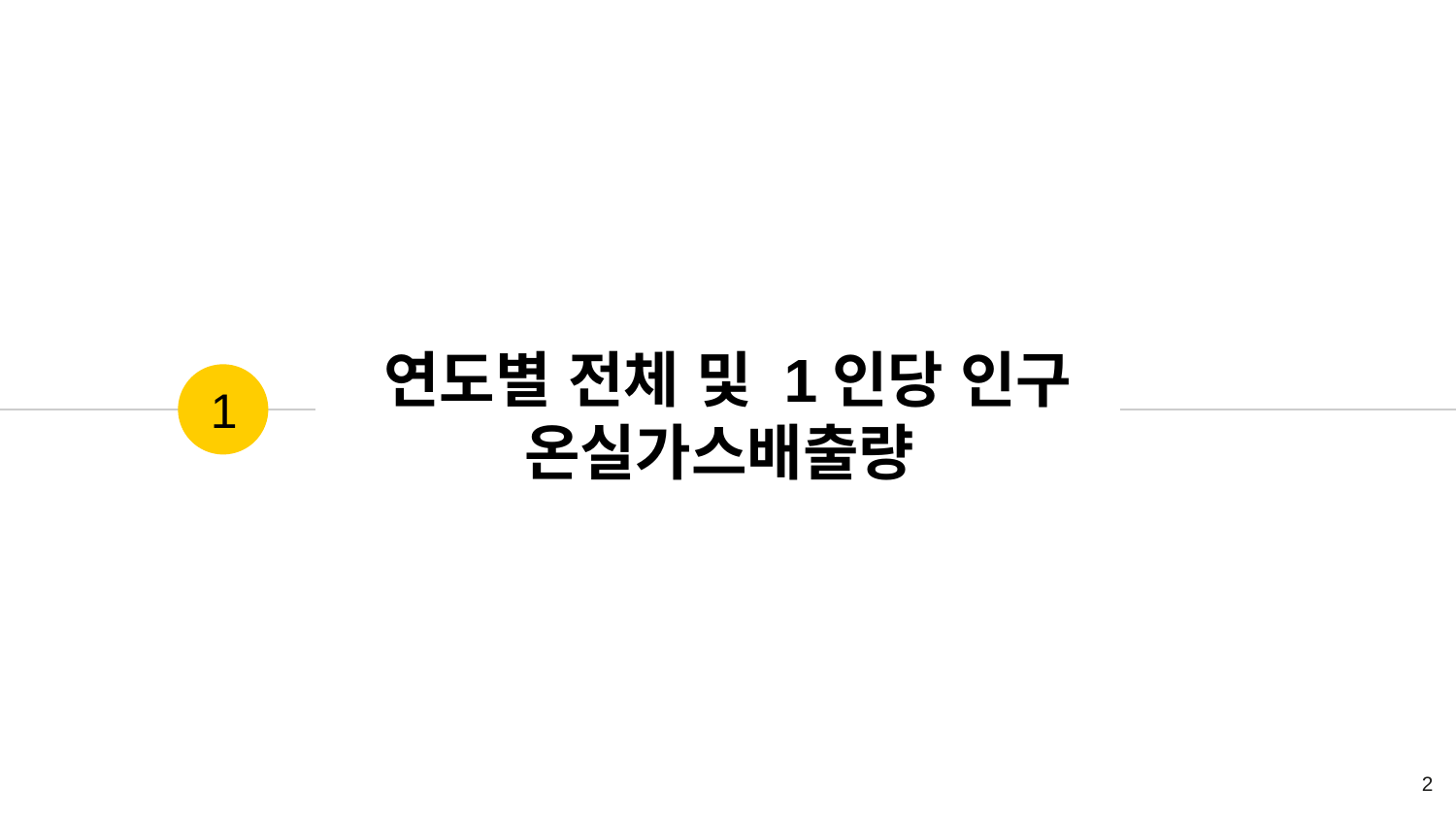

# 연도별 전체 및 1인당 인구 온실가스배출량
1
2